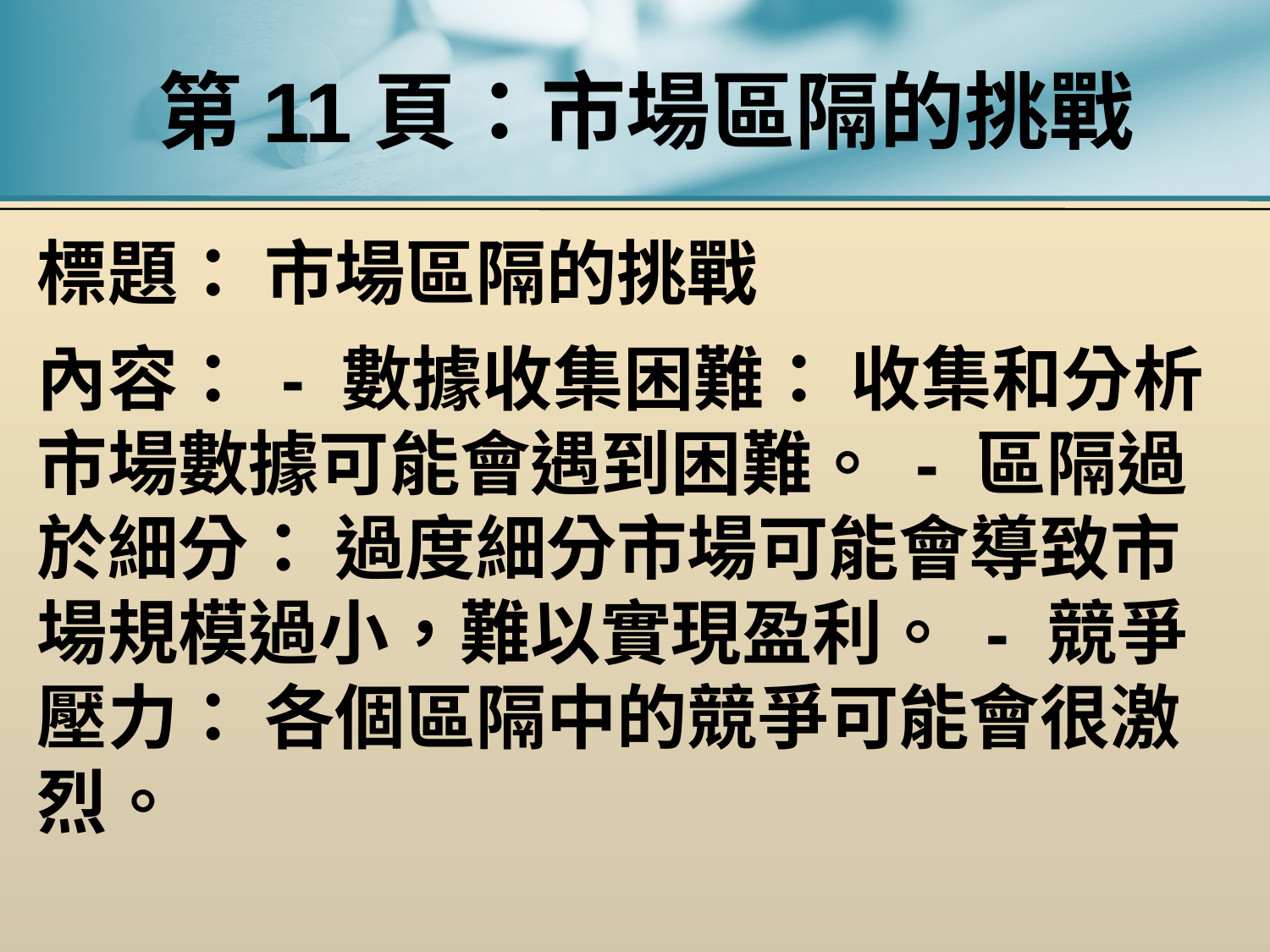

# 第11頁：市場區隔的挑戰
標題： 市場區隔的挑戰
內容： - 數據收集困難： 收集和分析市場數據可能會遇到困難。 - 區隔過於細分： 過度細分市場可能會導致市場規模過小，難以實現盈利。 - 競爭壓力： 各個區隔中的競爭可能會很激烈。